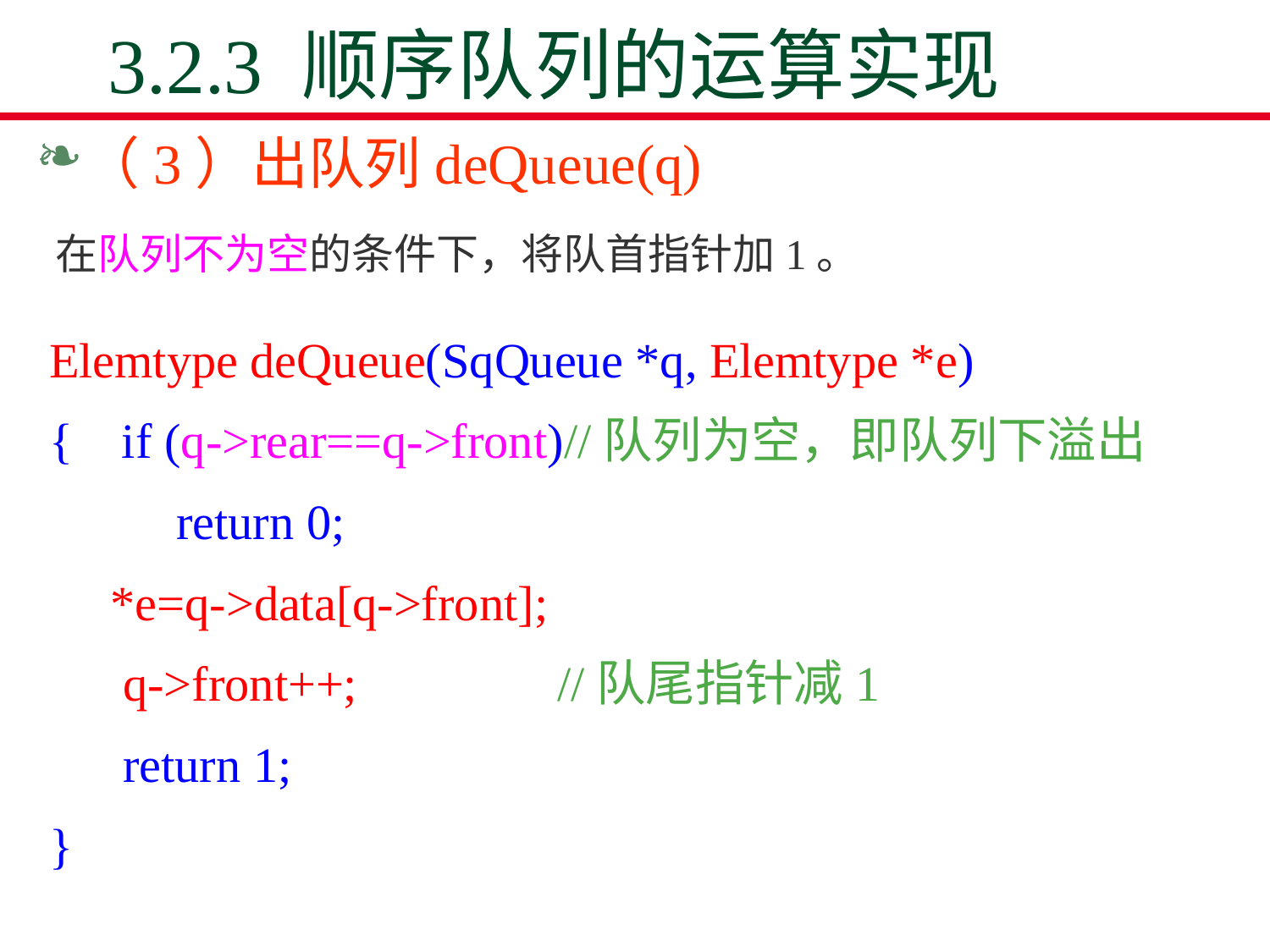

# 3.2.3 顺序队列的运算实现
（3）出队列deQueue(q)
 在队列不为空的条件下，将队首指针加1。
Elemtype deQueue(SqQueue *q, Elemtype *e)
{    if (q->rear==q->front)//队列为空，即队列下溢出
	return 0;
     *e=q->data[q->front];
      q->front++;		//队尾指针减1
      return 1;
}